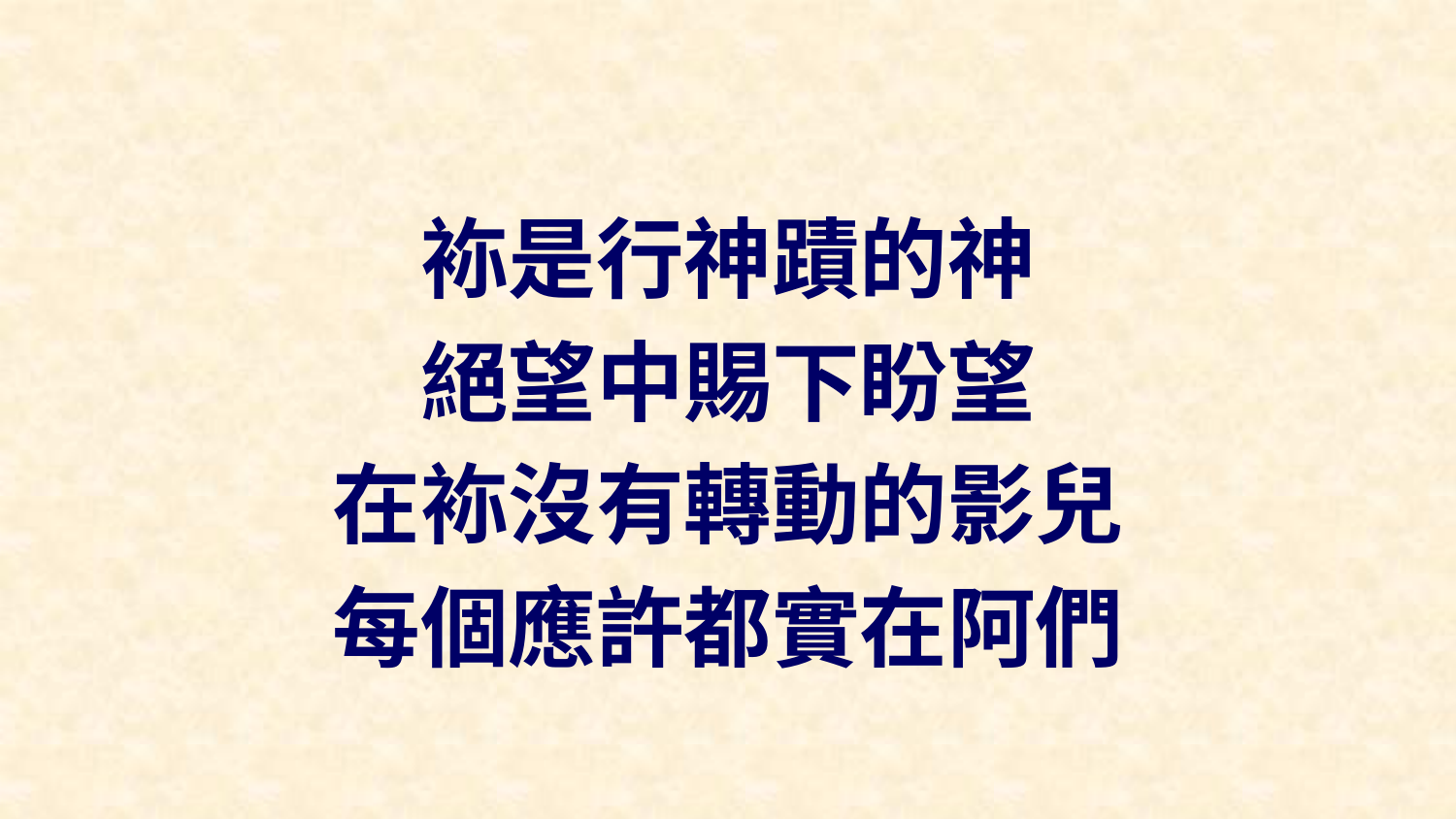

袮是行神蹟的神
絕望中賜下盼望
在袮沒有轉動的影兒
每個應許都實在阿們